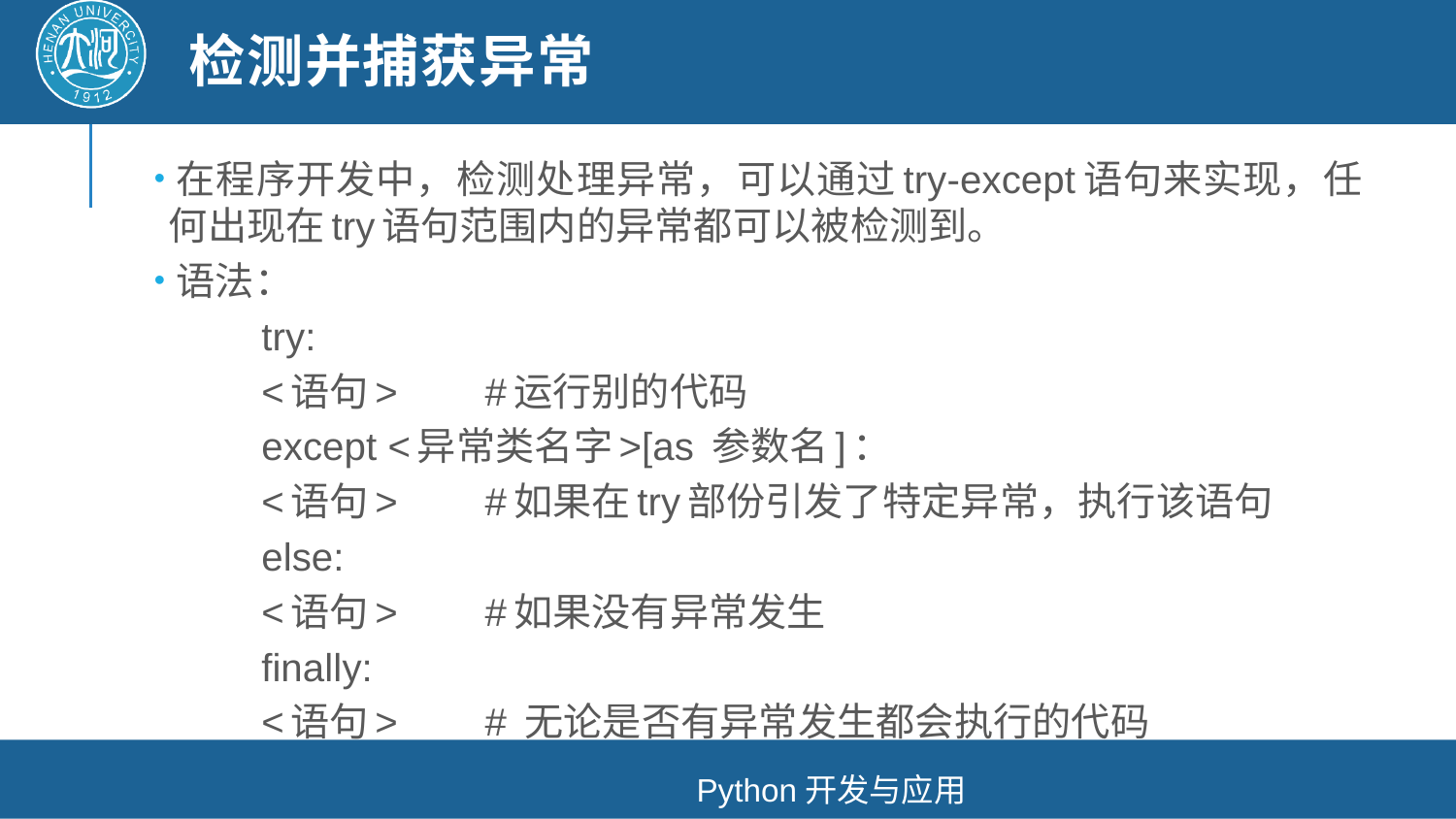

# 检测并捕获异常
在程序开发中，检测处理异常，可以通过try-except语句来实现，任何出现在try语句范围内的异常都可以被检测到。
语法：
try:
<语句>        #运行别的代码
except <异常类名字>[as 参数名]：
<语句>        #如果在try部份引发了特定异常，执行该语句
else:
<语句>        #如果没有异常发生
finally:
<语句>        # 无论是否有异常发生都会执行的代码

Python开发与应用
36